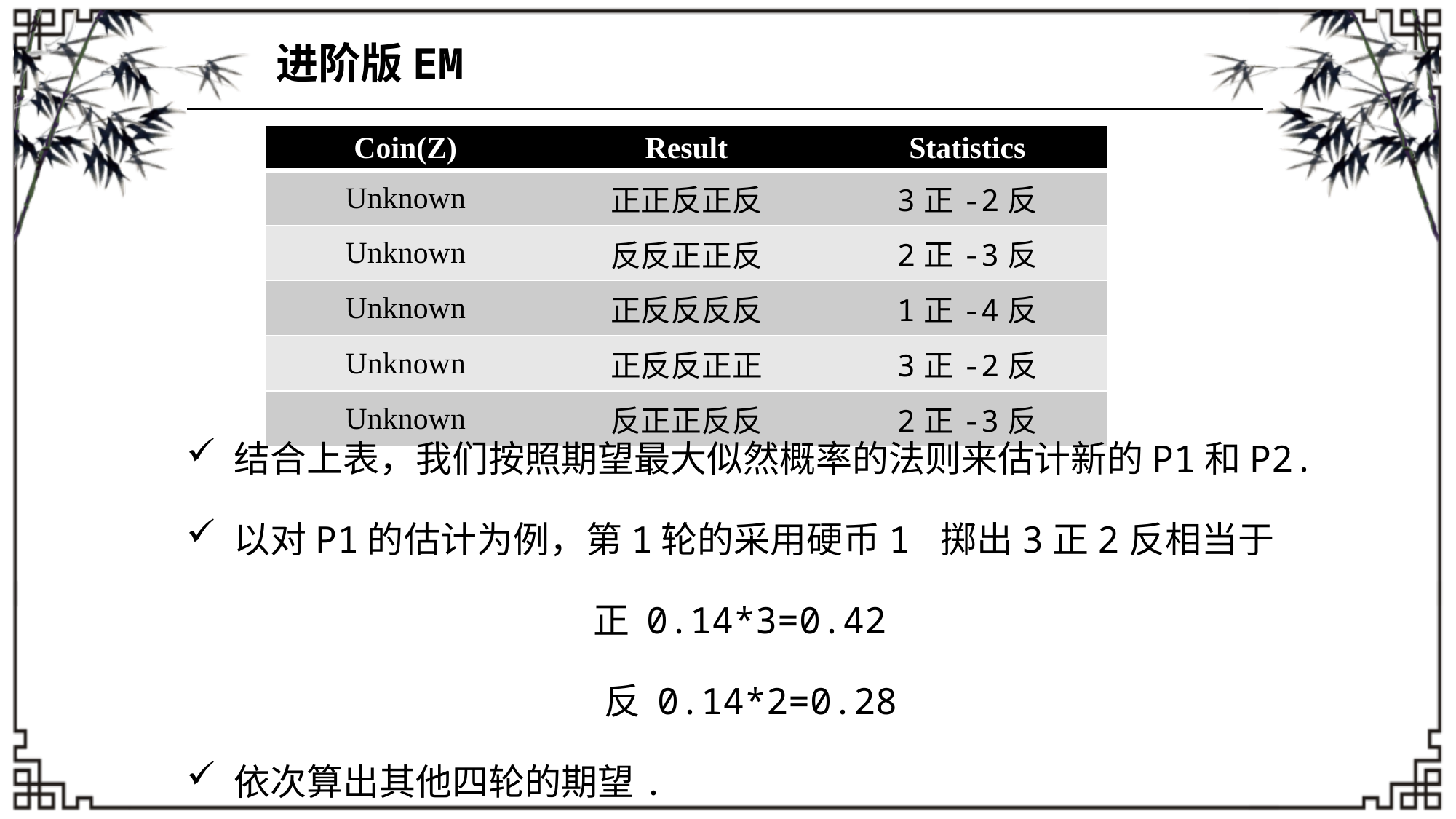

进阶版EM
| Coin(Z) | Result | Statistics |
| --- | --- | --- |
| Unknown | 正正反正反 | 3正-2反 |
| Unknown | 反反正正反 | 2正-3反 |
| Unknown | 正反反反反 | 1正-4反 |
| Unknown | 正反反正正 | 3正-2反 |
| Unknown | 反正正反反 | 2正-3反 |
 结合上表，我们按照期望最大似然概率的法则来估计新的P1和P2.
 以对P1的估计为例，第1轮的采用硬币1 掷出3正2反相当于
正 0.14*3=0.42
反 0.14*2=0.28
 依次算出其他四轮的期望.